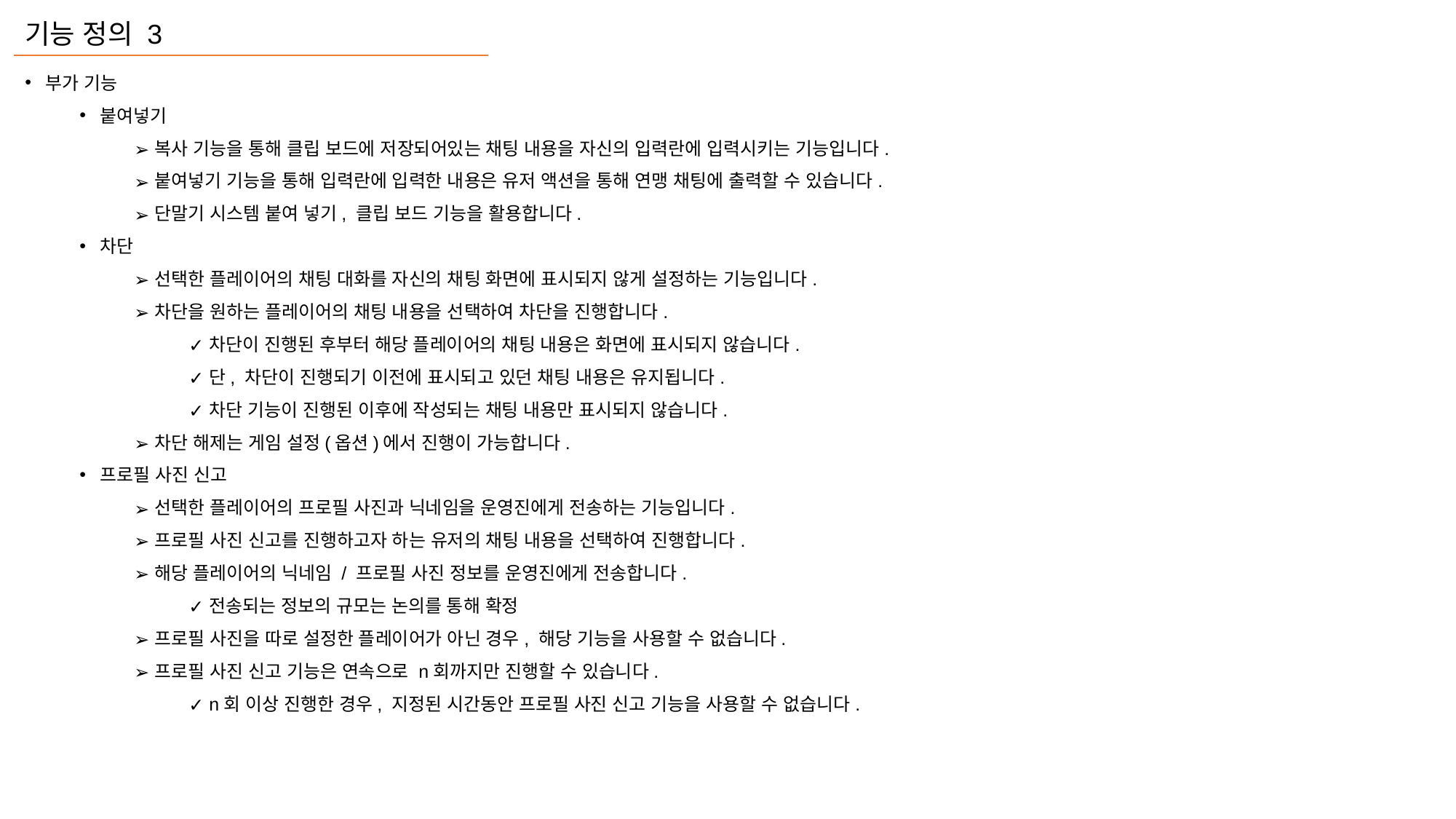

기능 정의 3
부가 기능
붙여넣기
복사 기능을 통해 클립 보드에 저장되어있는 채팅 내용을 자신의 입력란에 입력시키는 기능입니다.
붙여넣기 기능을 통해 입력란에 입력한 내용은 유저 액션을 통해 연맹 채팅에 출력할 수 있습니다.
단말기 시스템 붙여 넣기, 클립 보드 기능을 활용합니다.
차단
선택한 플레이어의 채팅 대화를 자신의 채팅 화면에 표시되지 않게 설정하는 기능입니다.
차단을 원하는 플레이어의 채팅 내용을 선택하여 차단을 진행합니다.
차단이 진행된 후부터 해당 플레이어의 채팅 내용은 화면에 표시되지 않습니다.
단, 차단이 진행되기 이전에 표시되고 있던 채팅 내용은 유지됩니다.
차단 기능이 진행된 이후에 작성되는 채팅 내용만 표시되지 않습니다.
차단 해제는 게임 설정(옵션)에서 진행이 가능합니다.
프로필 사진 신고
선택한 플레이어의 프로필 사진과 닉네임을 운영진에게 전송하는 기능입니다.
프로필 사진 신고를 진행하고자 하는 유저의 채팅 내용을 선택하여 진행합니다.
해당 플레이어의 닉네임 / 프로필 사진 정보를 운영진에게 전송합니다.
전송되는 정보의 규모는 논의를 통해 확정
프로필 사진을 따로 설정한 플레이어가 아닌 경우, 해당 기능을 사용할 수 없습니다.
프로필 사진 신고 기능은 연속으로 n회까지만 진행할 수 있습니다.
n회 이상 진행한 경우, 지정된 시간동안 프로필 사진 신고 기능을 사용할 수 없습니다.